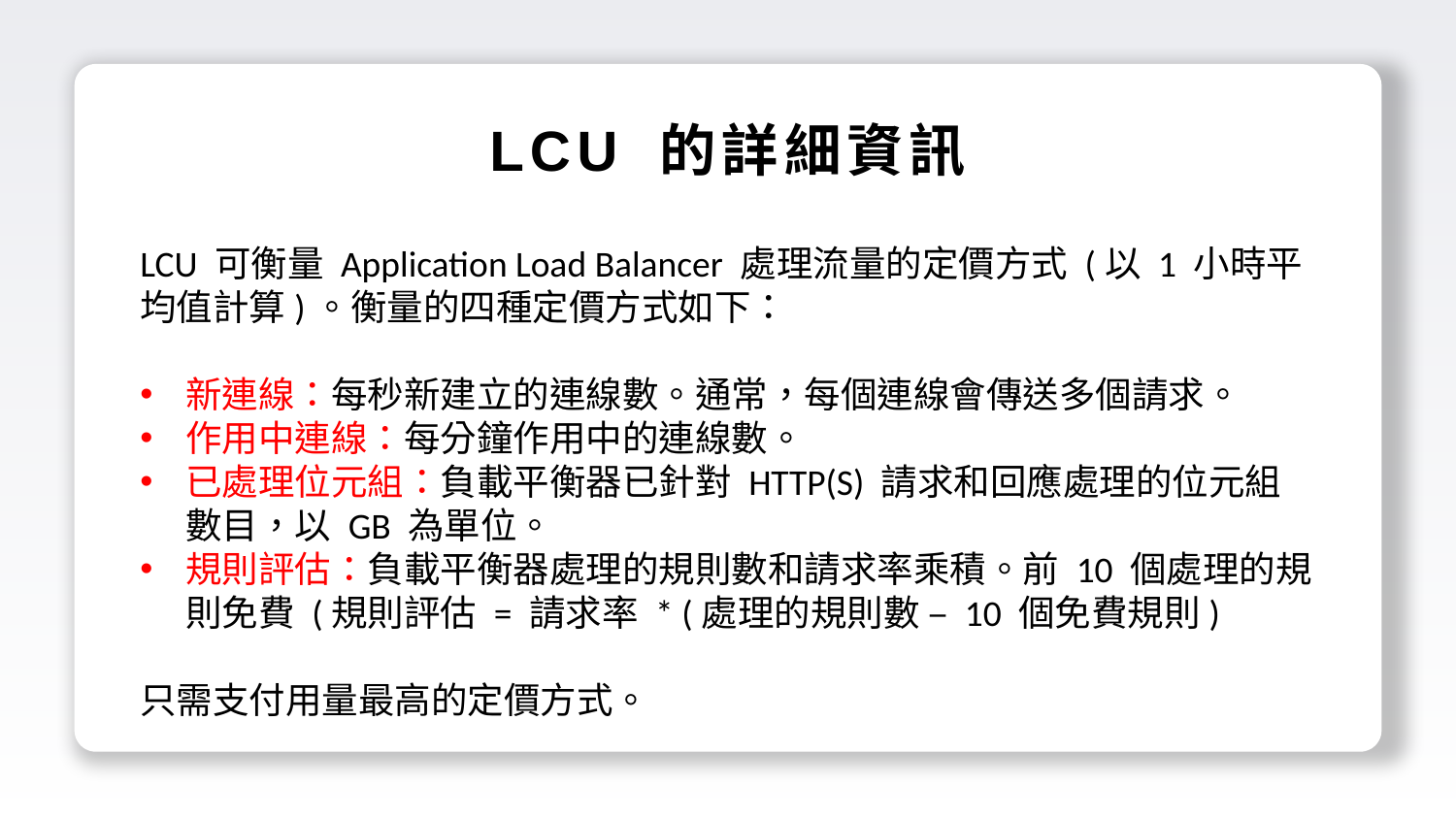

LCU 的詳細資訊

LCU 可衡量 Application Load Balancer 處理流量的定價方式 (以 1 小時平均值計算)。衡量的四種定價方式如下：

新連線：每秒新建立的連線數。通常，每個連線會傳送多個請求。
作用中連線：每分鐘作用中的連線數。
已處理位元組：負載平衡器已針對 HTTP(S) 請求和回應處理的位元組數目，以 GB 為單位。
規則評估：負載平衡器處理的規則數和請求率乘積。前 10 個處理的規則免費 (規則評估 = 請求率 * (處理的規則數 – 10 個免費規則)

只需支付用量最高的定價方式。